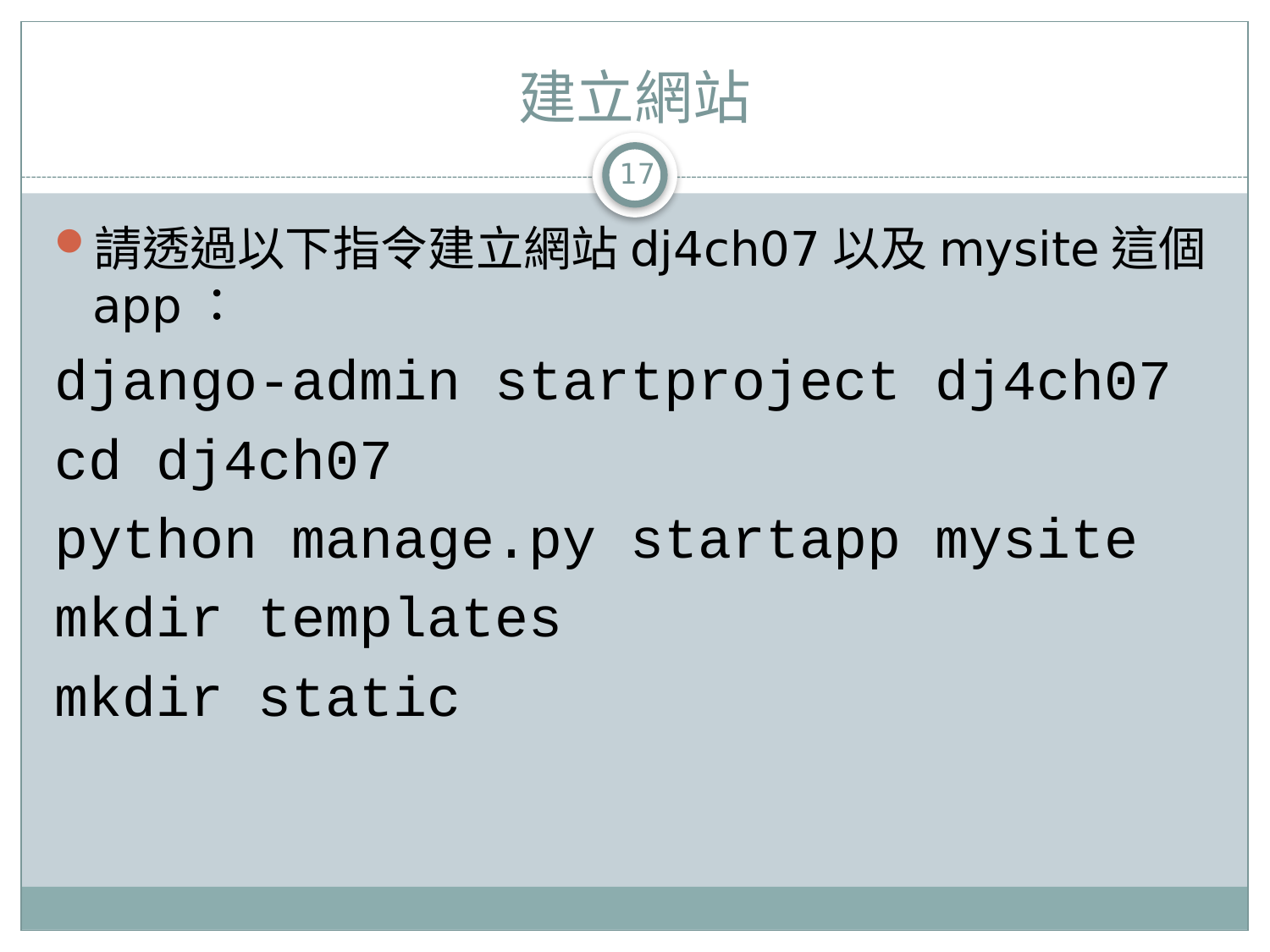

# 建立網站
17
請透過以下指令建立網站dj4ch07以及mysite這個app：
django-admin startproject dj4ch07
cd dj4ch07
python manage.py startapp mysite
mkdir templates
mkdir static